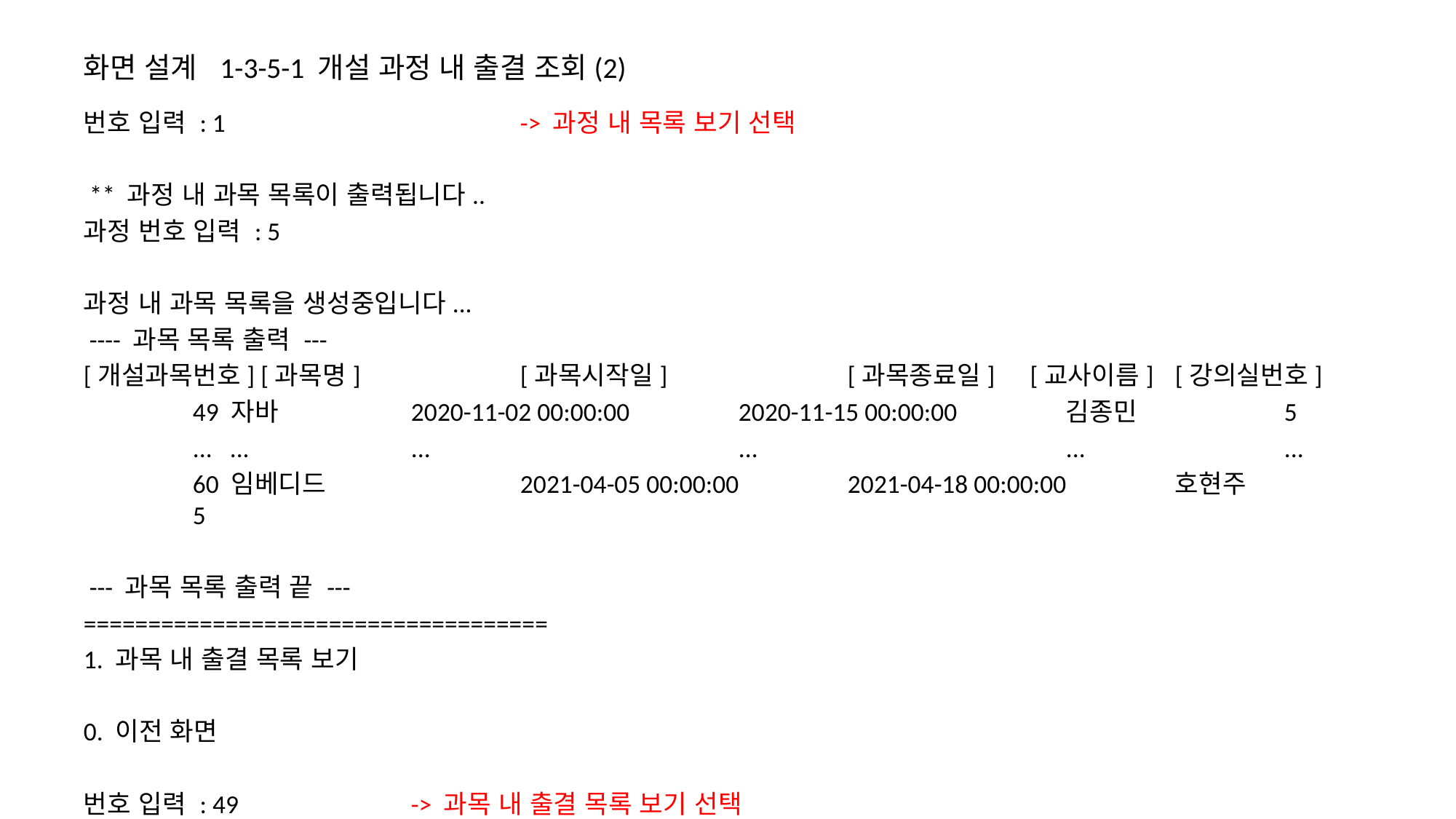

# 화면 설계  1-3-5-1 개설 과정 내 출결 조회(2)
번호 입력 : 1			-> 과정 내 목록 보기 선택

 ** 과정 내 과목 목록이 출력됩니다..
과정 번호 입력 : 5

과정 내 과목 목록을 생성중입니다...
 ---- 과목 목록 출력 ---
[개설과목번호] [과목명]		[과목시작일]		[과목종료일]      [교사이름]	[강의실번호]
	49 자바              	2020-11-02 00:00:00	2020-11-15 00:00:00	김종민		5
	...   ...		...			...			...		...
	60 임베디드            	2021-04-05 00:00:00	2021-04-18 00:00:00	호현주		5

 --- 과목 목록 출력 끝 ---
====================================
1. 과목 내 출결 목록 보기

0. 이전 화면

번호 입력 : 49		-> 과목 내 출결 목록 보기 선택